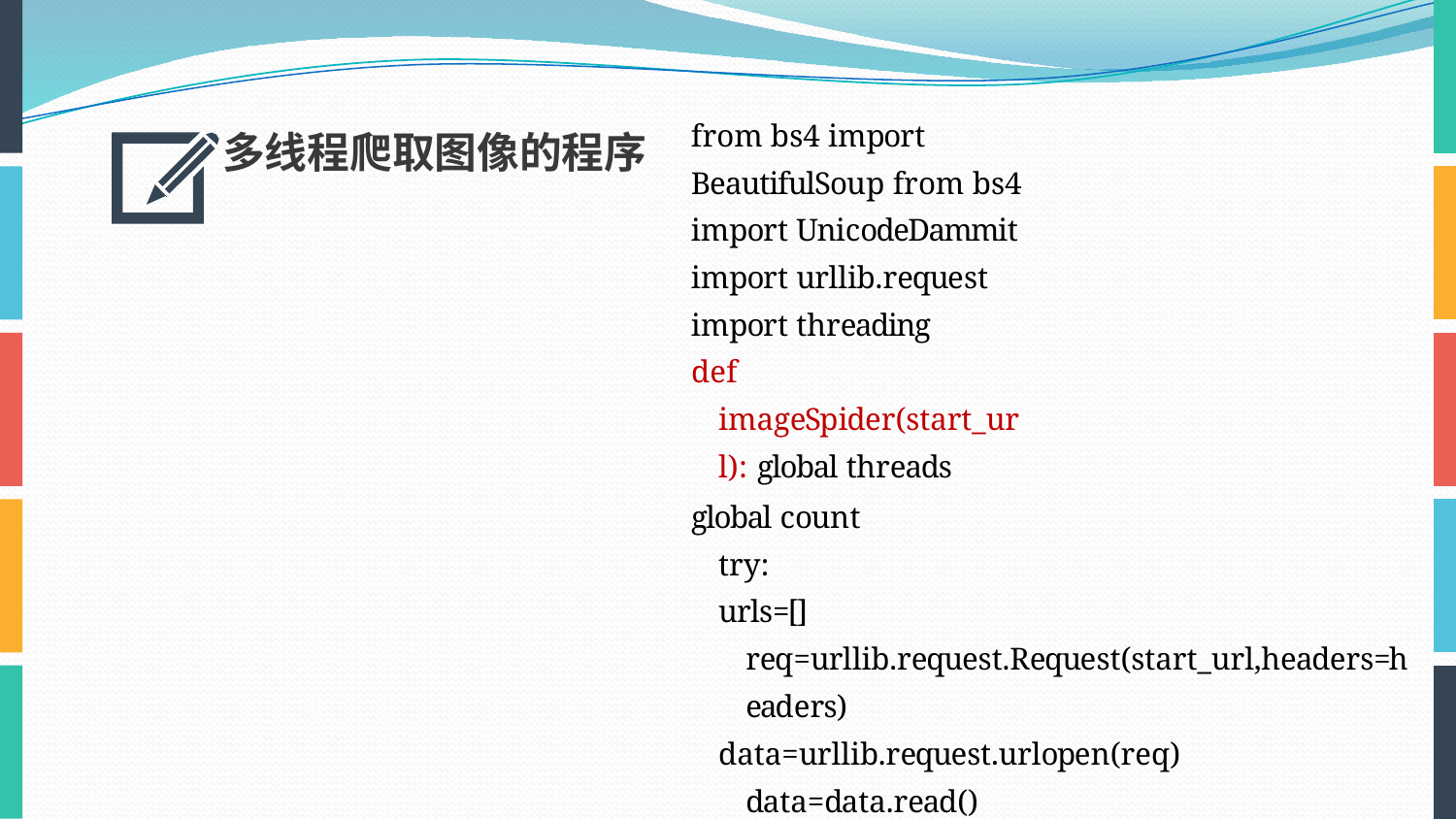

多线程爬取图像的程序
from bs4 import BeautifulSoup from bs4 import UnicodeDammit import urllib.request
import threading
def imageSpider(start_url): global threads
global count try:
urls=[] req=urllib.request.Request(start_url,headers=headers)
data=urllib.request.urlopen(req) data=data.read() dammit=UnicodeDammit(data,["utf-8","gbk"])
data=dammit.unicode_markup